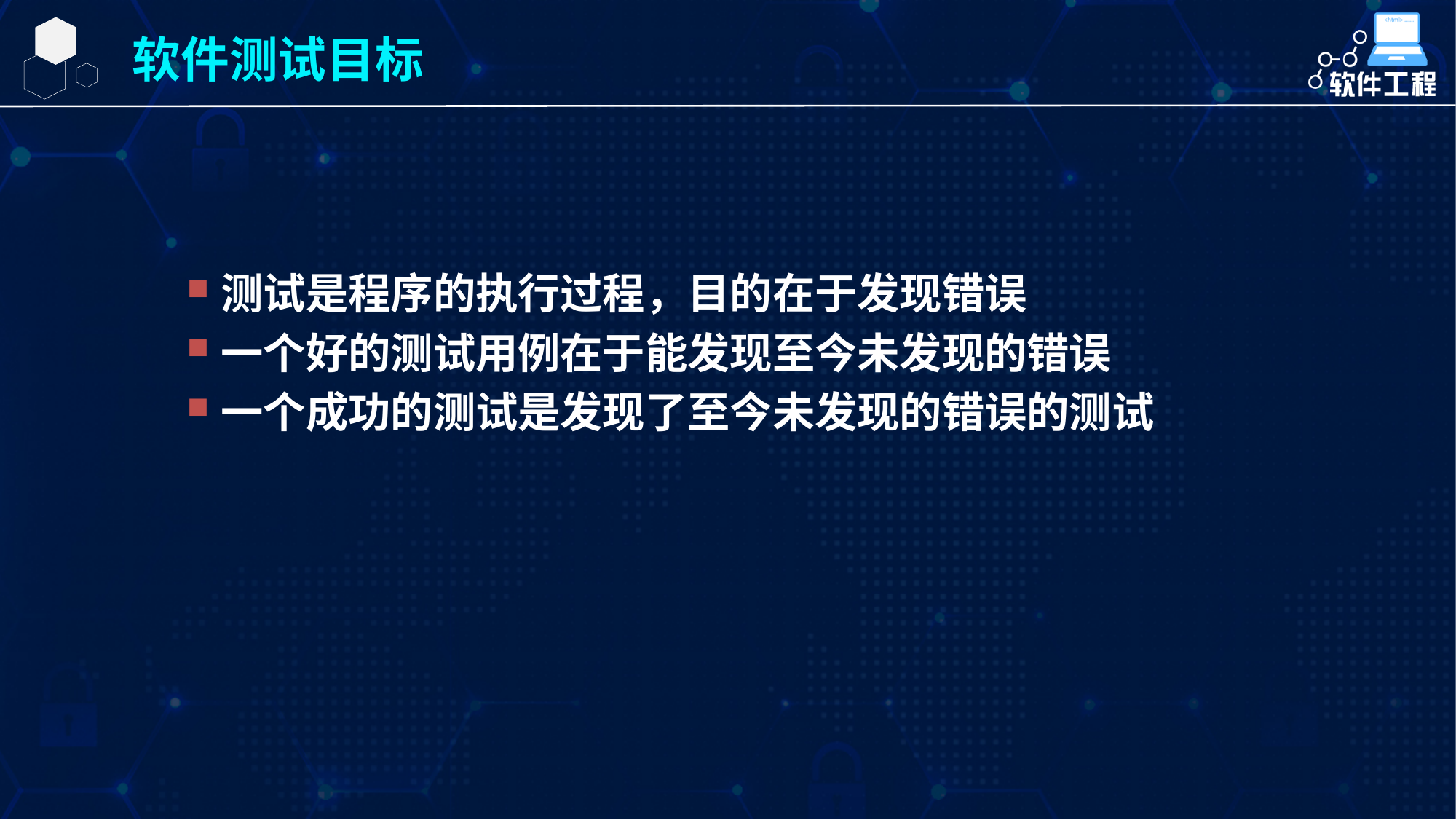

软件测试目标

测试是程序的执行过程，目的在于发现错误
一个好的测试用例在于能发现至今未发现的错误
一个成功的测试是发现了至今未发现的错误的测试